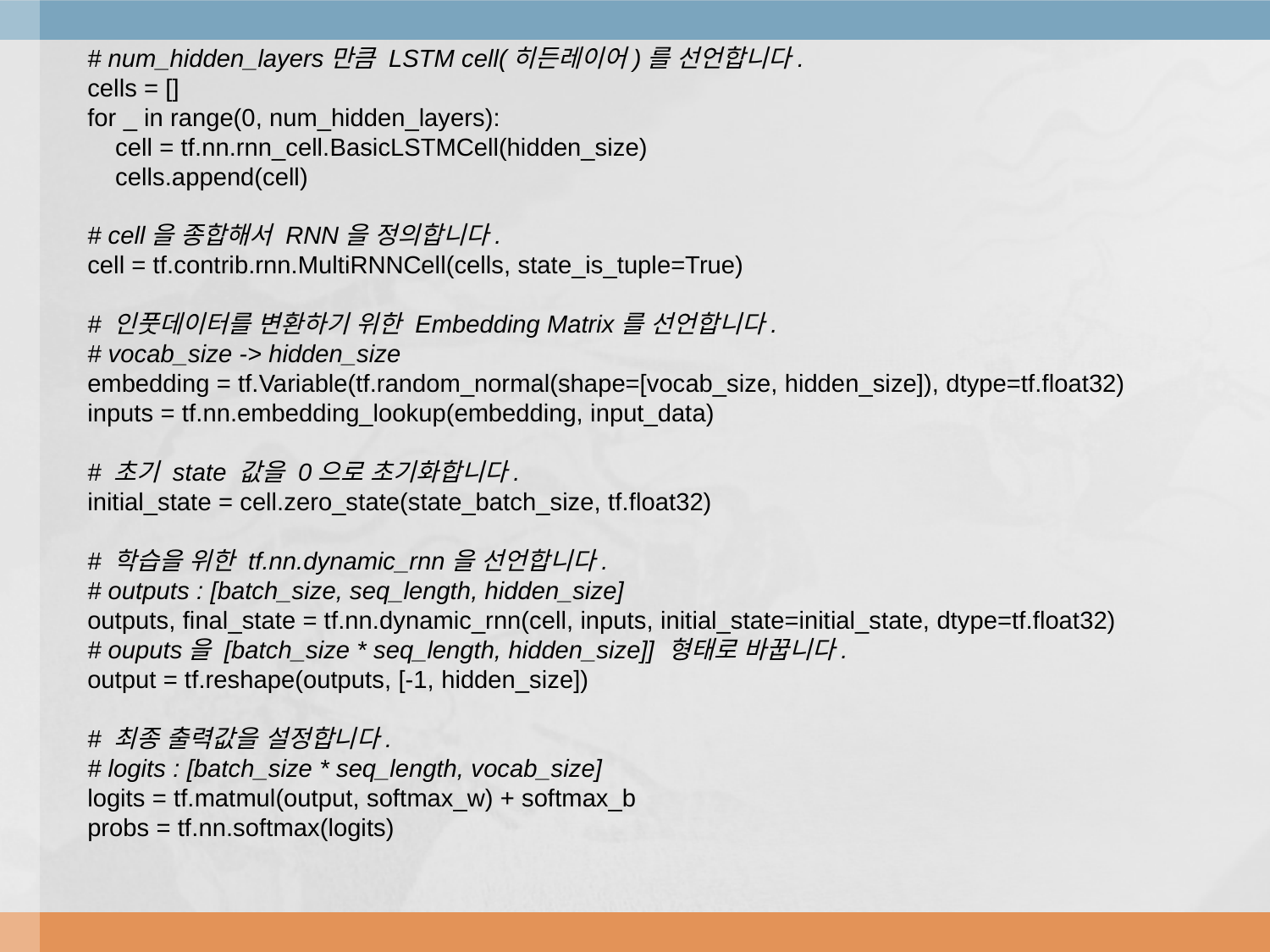

# num_hidden_layers만큼 LSTM cell(히든레이어)를 선언합니다. cells = [] for _ in range(0, num_hidden_layers): cell = tf.nn.rnn_cell.BasicLSTMCell(hidden_size) cells.append(cell) # cell을 종합해서 RNN을 정의합니다. cell = tf.contrib.rnn.MultiRNNCell(cells, state_is_tuple=True) # 인풋데이터를 변환하기 위한 Embedding Matrix를 선언합니다. # vocab_size -> hidden_size embedding = tf.Variable(tf.random_normal(shape=[vocab_size, hidden_size]), dtype=tf.float32) inputs = tf.nn.embedding_lookup(embedding, input_data) # 초기 state 값을 0으로 초기화합니다. initial_state = cell.zero_state(state_batch_size, tf.float32) # 학습을 위한 tf.nn.dynamic_rnn을 선언합니다. # outputs : [batch_size, seq_length, hidden_size] outputs, final_state = tf.nn.dynamic_rnn(cell, inputs, initial_state=initial_state, dtype=tf.float32) # ouputs을 [batch_size * seq_length, hidden_size]] 형태로 바꿉니다. output = tf.reshape(outputs, [-1, hidden_size]) # 최종 출력값을 설정합니다. # logits : [batch_size * seq_length, vocab_size] logits = tf.matmul(output, softmax_w) + softmax_b probs = tf.nn.softmax(logits)